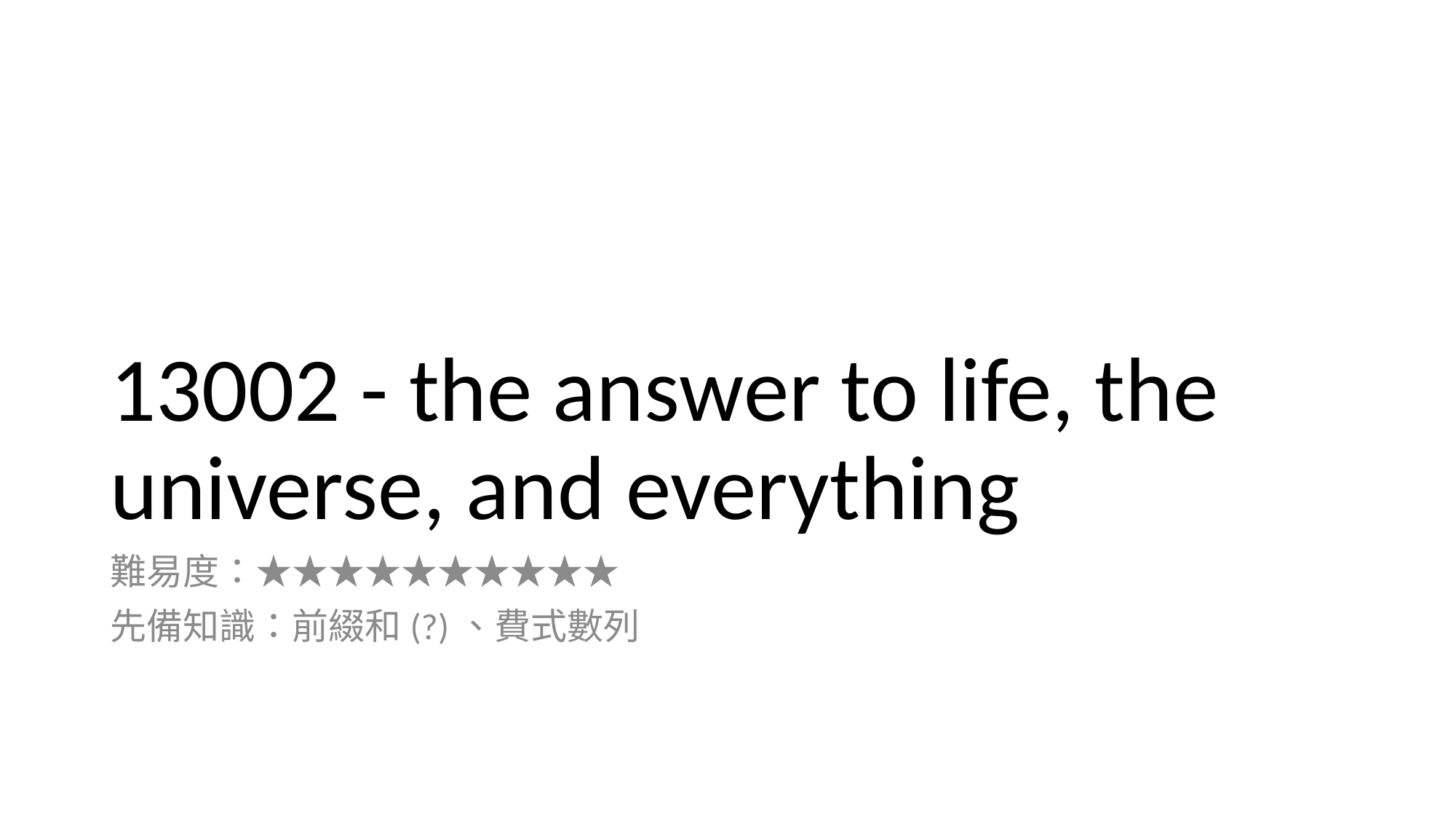

# 13002 - the answer to life, the universe, and everything
難易度：★★★★★★★★★★
先備知識：前綴和(?)、費式數列